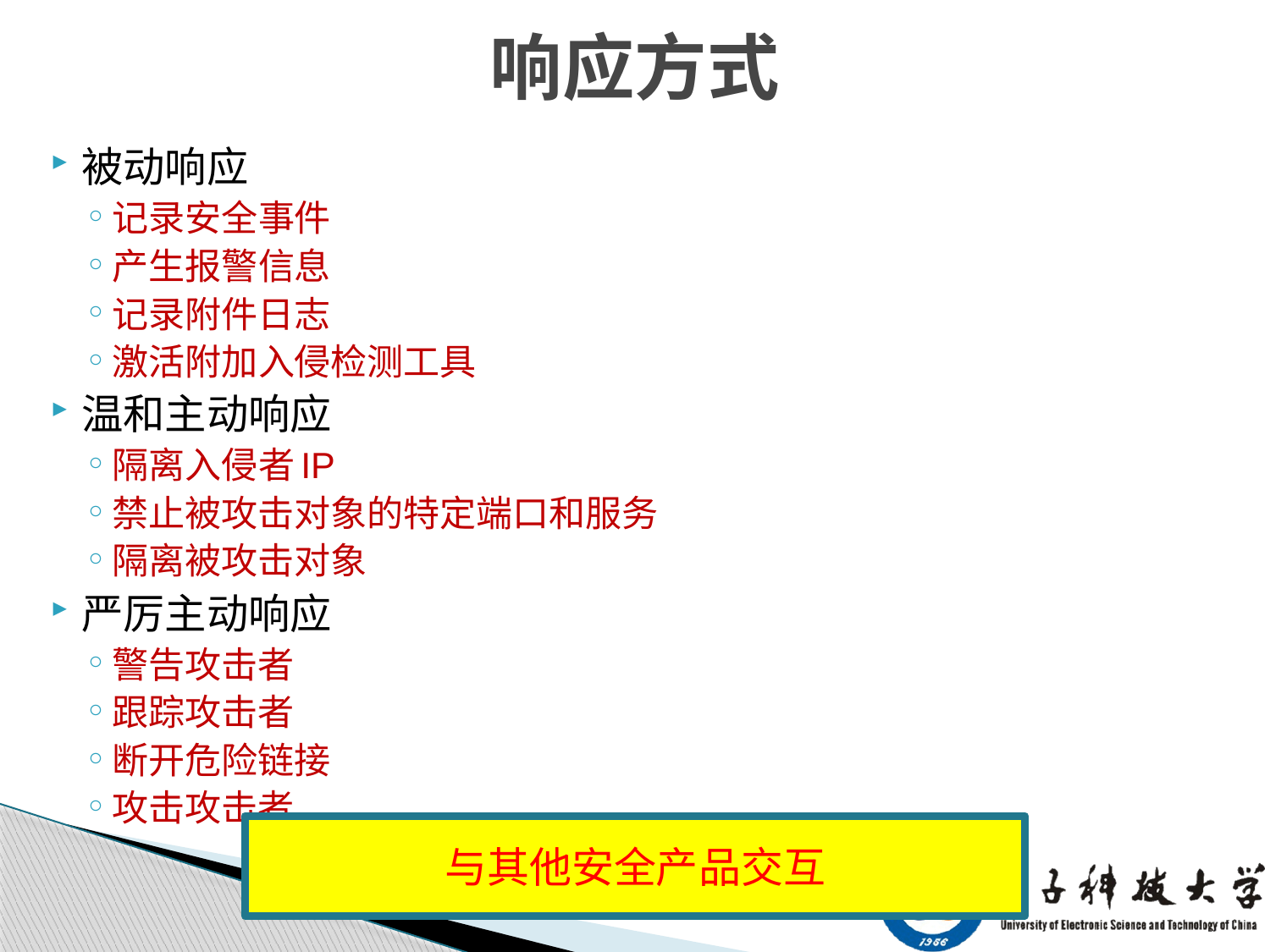

# 响应方式
被动响应
记录安全事件
产生报警信息
记录附件日志
激活附加入侵检测工具
温和主动响应
隔离入侵者IP
禁止被攻击对象的特定端口和服务
隔离被攻击对象
严厉主动响应
警告攻击者
跟踪攻击者
断开危险链接
攻击攻击者
与其他安全产品交互